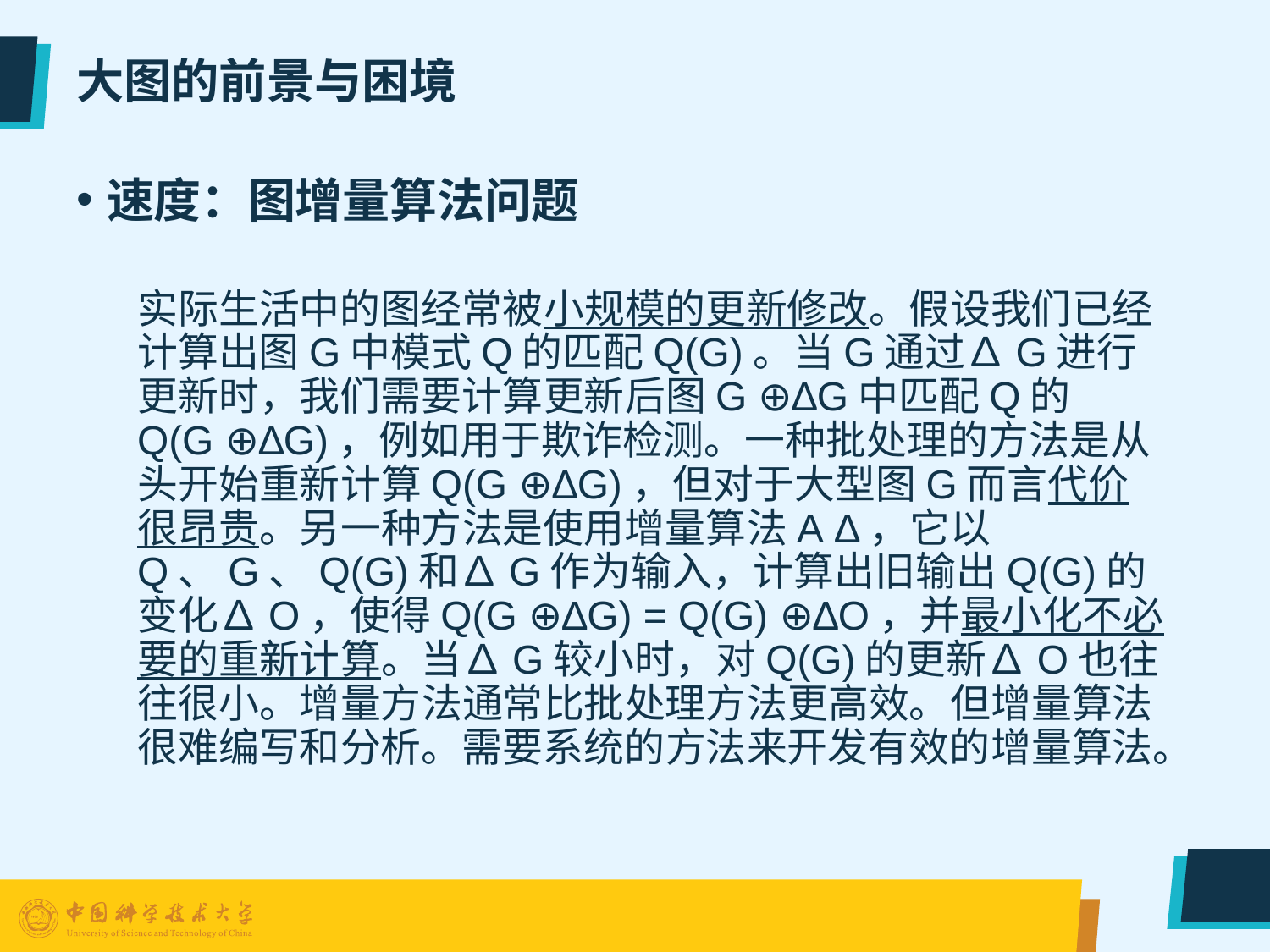

# 大图的前景与困境
速度：图增量算法问题

实际生活中的图经常被小规模的更新修改。假设我们已经计算出图G中模式Q的匹配Q(G)。当G通过∆G进行更新时，我们需要计算更新后图G ⊕∆G中匹配Q的Q(G ⊕∆G)，例如用于欺诈检测。一种批处理的方法是从头开始重新计算Q(G ⊕∆G)，但对于大型图G而言代价很昂贵。另一种方法是使用增量算法A ∆，它以Q、G、Q(G)和∆G作为输入，计算出旧输出Q(G)的变化∆O，使得Q(G ⊕∆G) = Q(G) ⊕∆O，并最小化不必要的重新计算。当∆G较小时，对Q(G)的更新∆O也往往很小。增量方法通常比批处理方法更高效。但增量算法很难编写和分析。需要系统的方法来开发有效的增量算法。
13